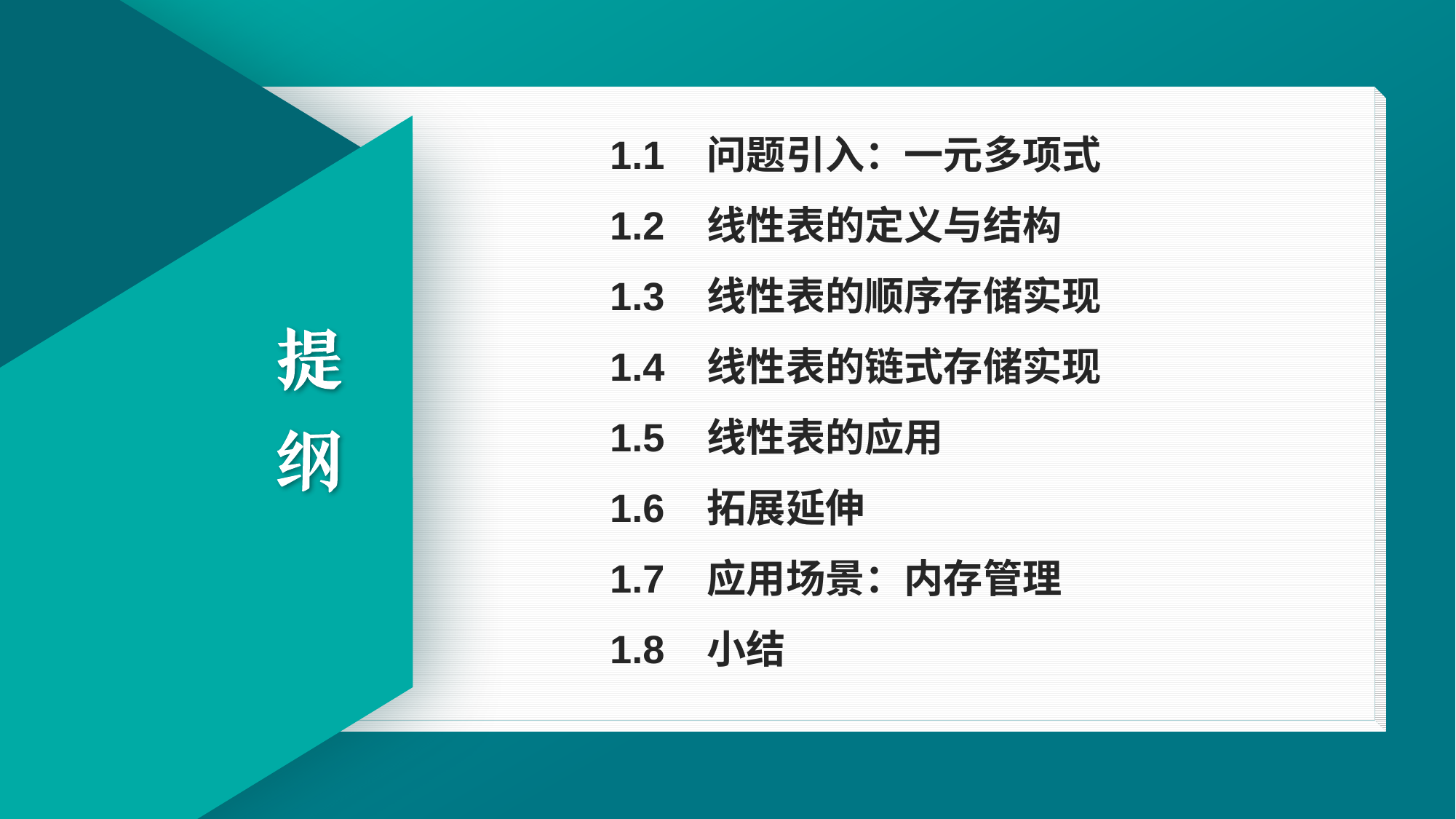

1.1   问题引入：一元多项式
1.2   线性表的定义与结构
1.3   线性表的顺序存储实现
1.4   线性表的链式存储实现
1.5   线性表的应用
1.6   拓展延伸
1.7   应用场景：内存管理
1.8   小结